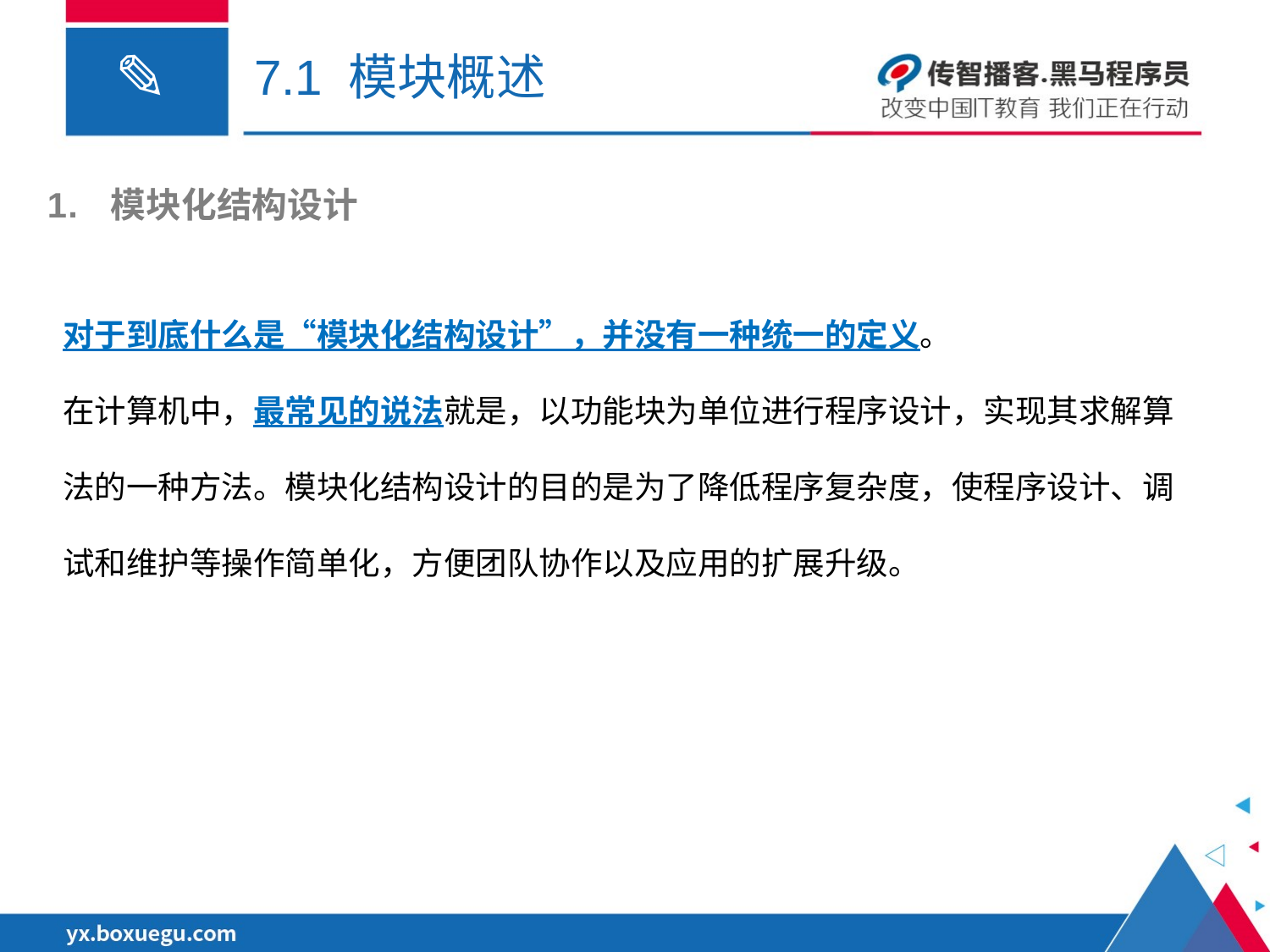

# 7.1 模块概述
模块化结构设计
对于到底什么是“模块化结构设计”，并没有一种统一的定义。
在计算机中，最常见的说法就是，以功能块为单位进行程序设计，实现其求解算法的一种方法。模块化结构设计的目的是为了降低程序复杂度，使程序设计、调试和维护等操作简单化，方便团队协作以及应用的扩展升级。